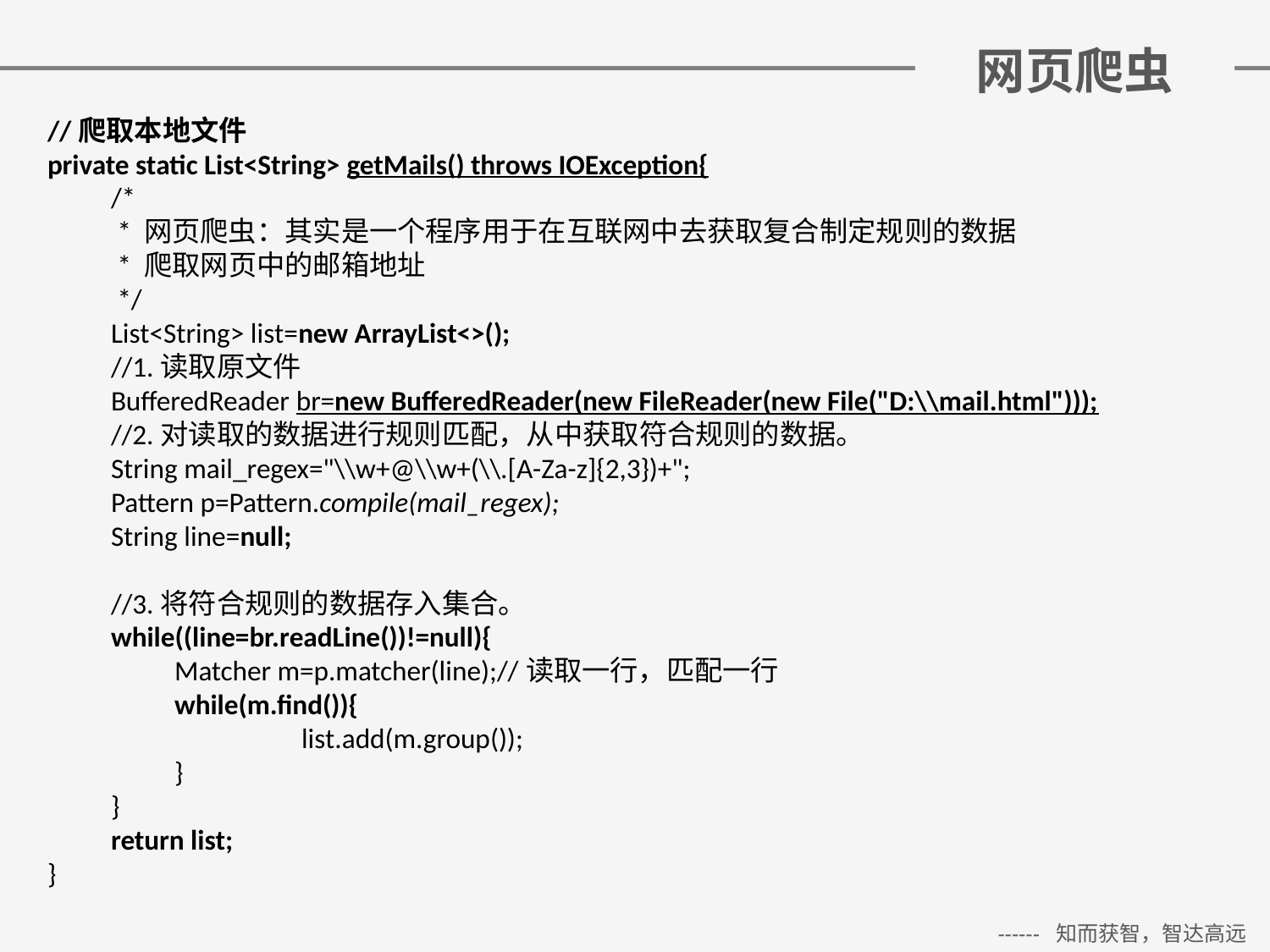

# 网页爬虫
//爬取本地文件
private static List<String> getMails() throws IOException{
/*
 * 网页爬虫：其实是一个程序用于在互联网中去获取复合制定规则的数据
 * 爬取网页中的邮箱地址
 */
List<String> list=new ArrayList<>();
//1.读取原文件
BufferedReader br=new BufferedReader(new FileReader(new File("D:\\mail.html")));
//2.对读取的数据进行规则匹配，从中获取符合规则的数据。
String mail_regex="\\w+@\\w+(\\.[A-Za-z]{2,3})+";
Pattern p=Pattern.compile(mail_regex);
String line=null;

//3.将符合规则的数据存入集合。
while((line=br.readLine())!=null){
Matcher m=p.matcher(line);//读取一行，匹配一行
while(m.find()){
	list.add(m.group());
}
}
return list;
}